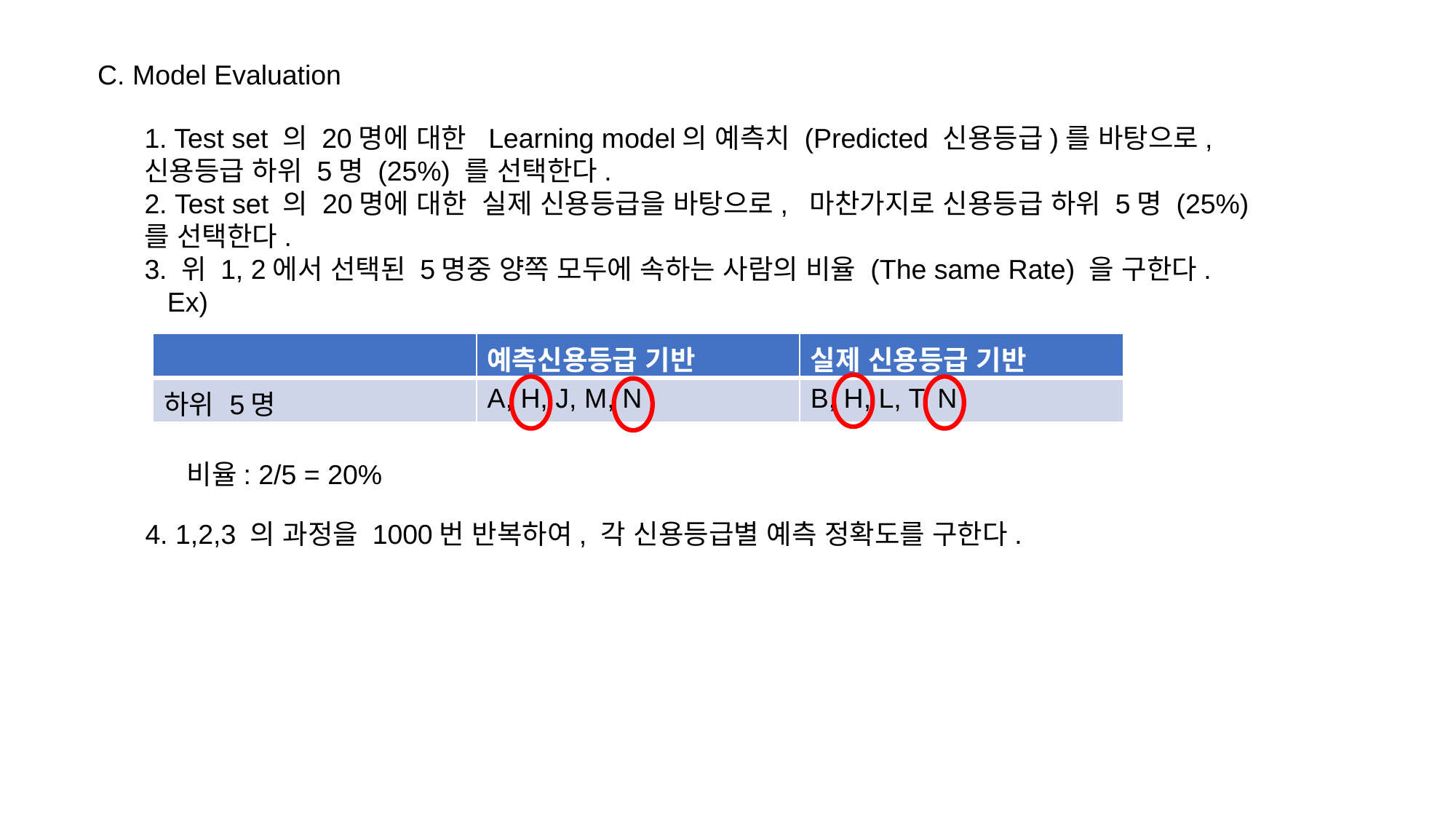

C. Model Evaluation
1. Test set 의 20명에 대한  Learning model의 예측치 (Predicted 신용등급)를 바탕으로, 신용등급 하위 5명 (25%) 를 선택한다.
2. Test set 의 20명에 대한  실제 신용등급을 바탕으로,  마찬가지로 신용등급 하위 5명 (25%) 를 선택한다.
3. 위 1, 2에서 선택된 5명중 양쪽 모두에 속하는 사람의 비율 (The same Rate) 을 구한다.
   Ex)

|  | 예측신용등급 기반 | 실제 신용등급 기반 |
| --- | --- | --- |
| 하위 5명 | A, H, J, M, N | B, H, L, T, N |

비율: 2/5 = 20%
4. 1,2,3 의 과정을 1000번 반복하여, 각 신용등급별 예측 정확도를 구한다.